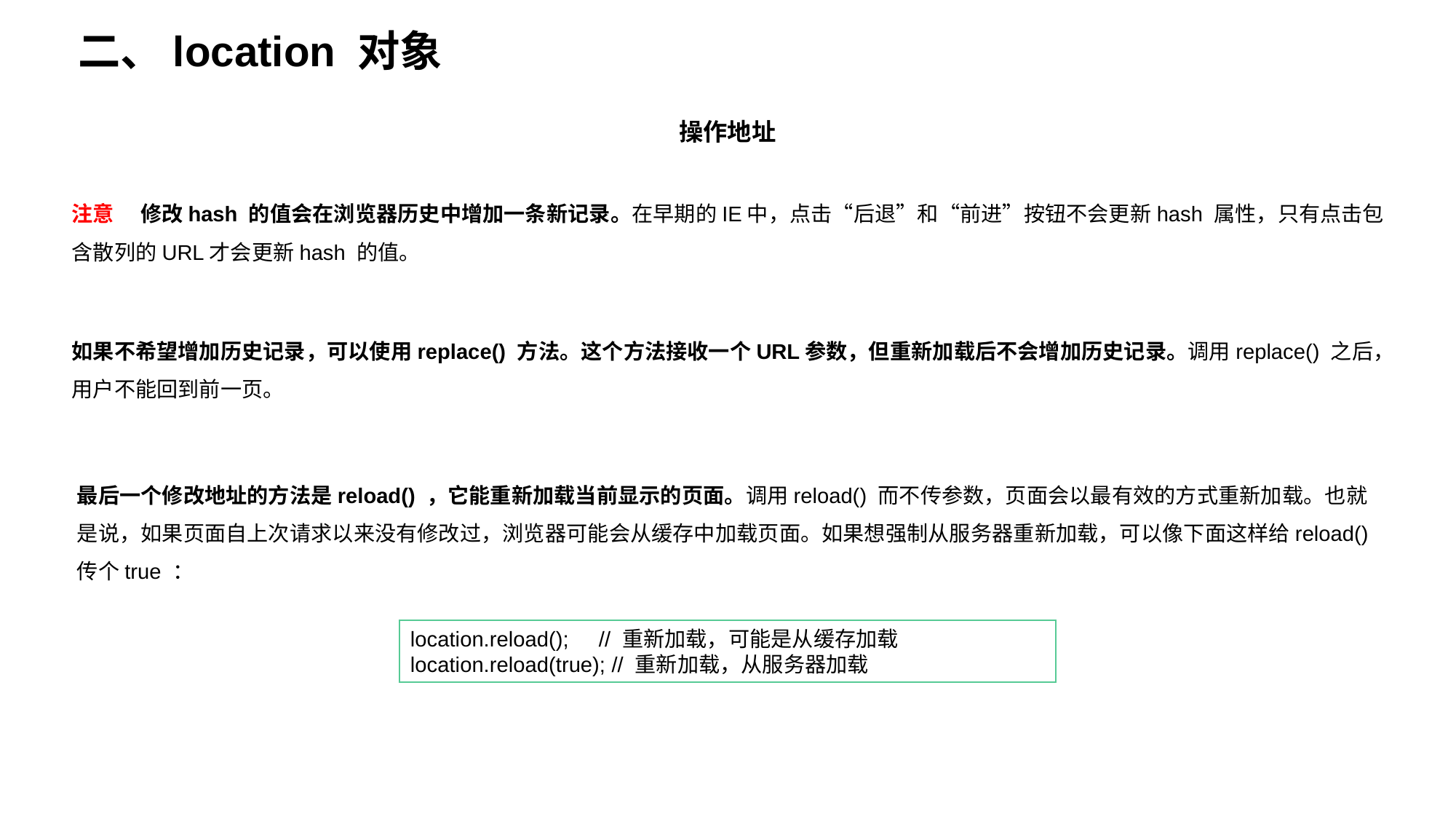

二、location 对象
操作地址
注意 　修改hash 的值会在浏览器历史中增加一条新记录。在早期的IE中，点击“后退”和“前进”按钮不会更新hash 属性，只有点击包含散列的URL才会更新hash 的值。
如果不希望增加历史记录，可以使用replace() 方法。这个方法接收一个URL参数，但重新加载后不会增加历史记录。调用replace() 之后，用户不能回到前一页。
最后一个修改地址的方法是reload() ，它能重新加载当前显示的页面。调用reload() 而不传参数，页面会以最有效的方式重新加载。也就是说，如果页面自上次请求以来没有修改过，浏览器可能会从缓存中加载页面。如果想强制从服务器重新加载，可以像下面这样给reload() 传个true ：
location.reload();     // 重新加载，可能是从缓存加载
location.reload(true); // 重新加载，从服务器加载